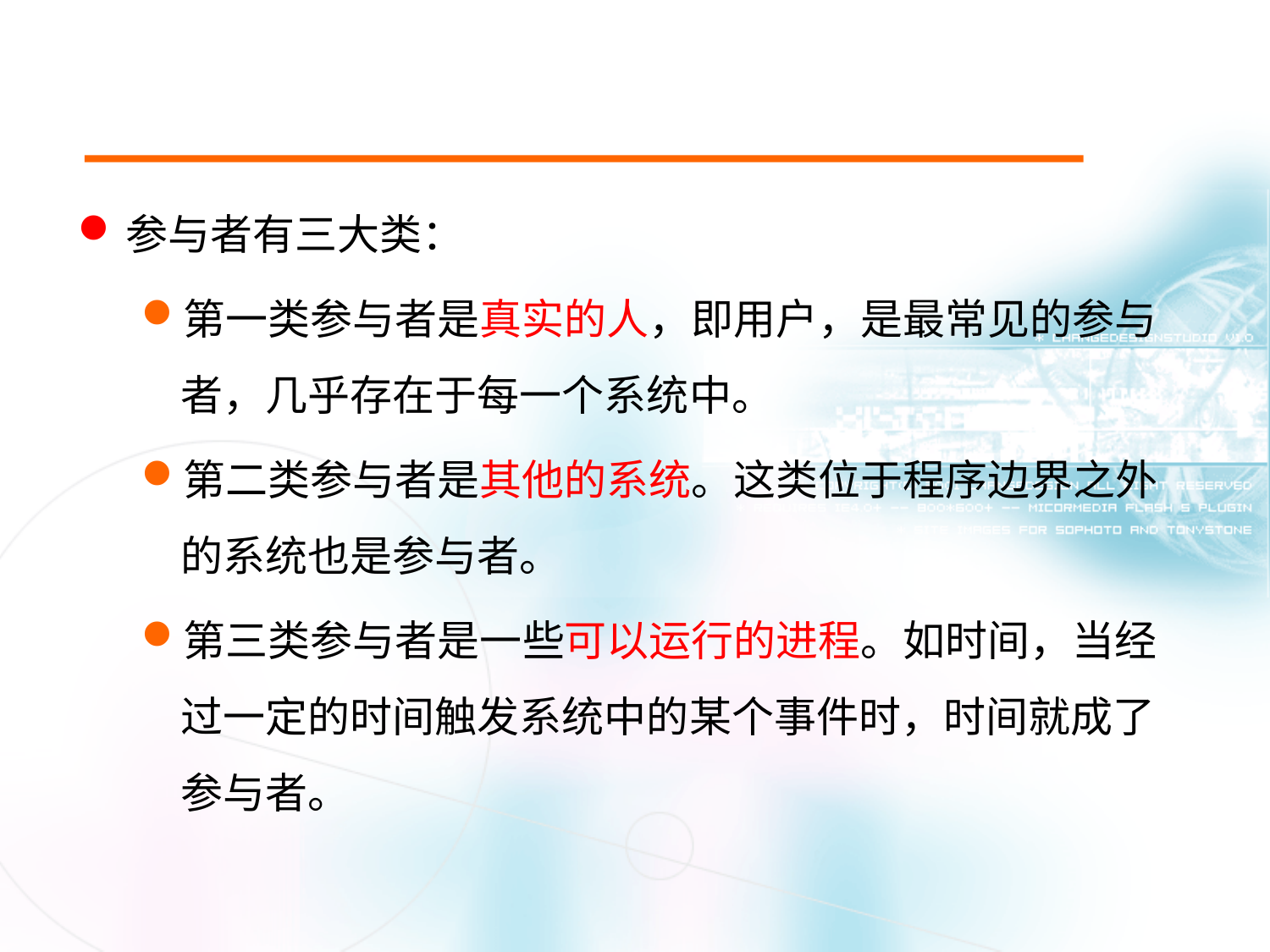

# 5.2.1 参与者
参与者有三大类：
第一类参与者是真实的人，即用户，是最常见的参与者，几乎存在于每一个系统中。
第二类参与者是其他的系统。这类位于程序边界之外的系统也是参与者。
第三类参与者是一些可以运行的进程。如时间，当经过一定的时间触发系统中的某个事件时，时间就成了参与者。